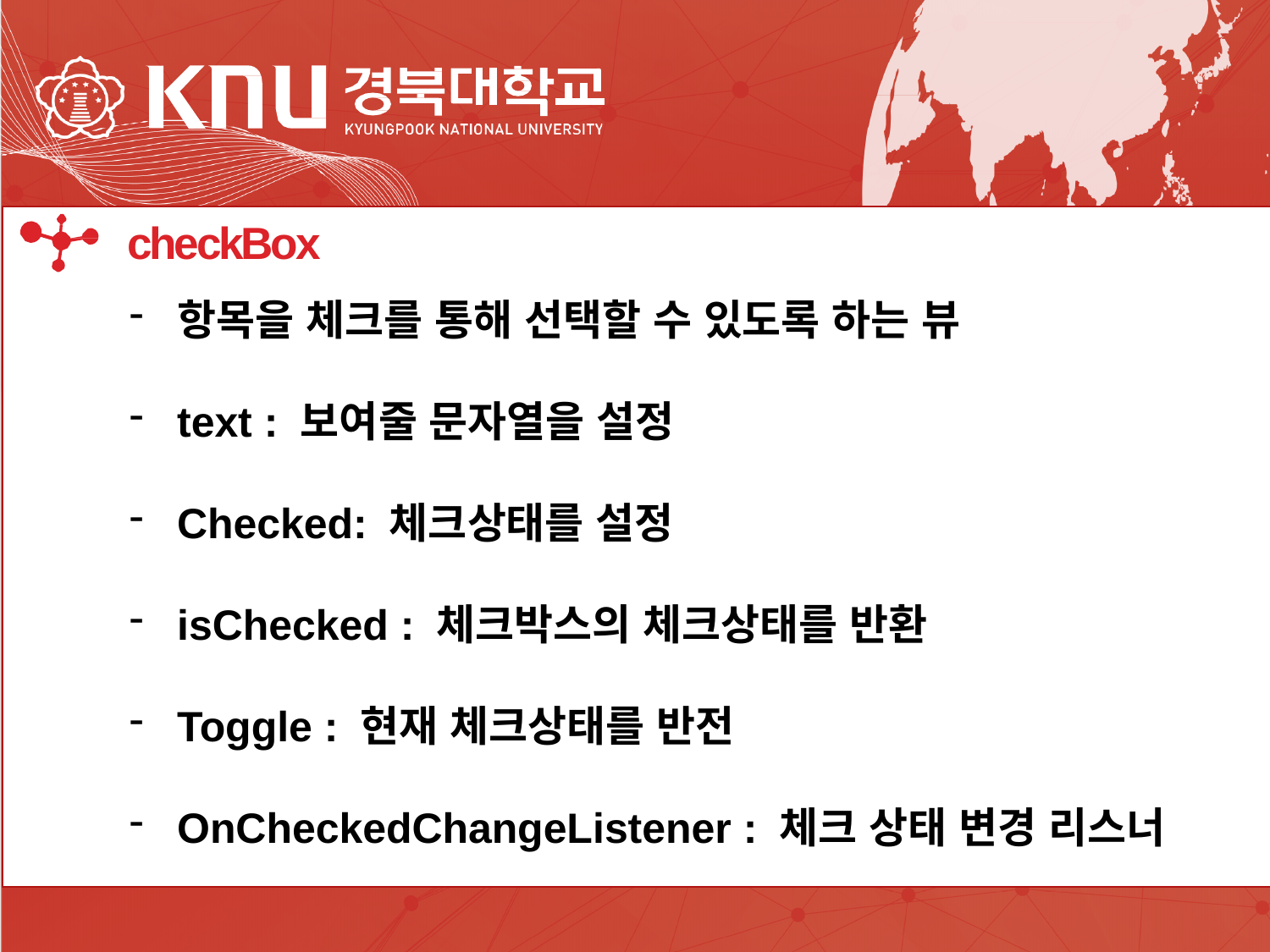

IDE

checkBox

항목을 체크를 통해 선택할 수 있도록 하는 뷰

text : 보여줄 문자열을 설정

Checked: 체크상태를 설정

isChecked : 체크박스의 체크상태를 반환

Toggle : 현재 체크상태를 반전

OnCheckedChangeListener : 체크 상태 변경 리스너